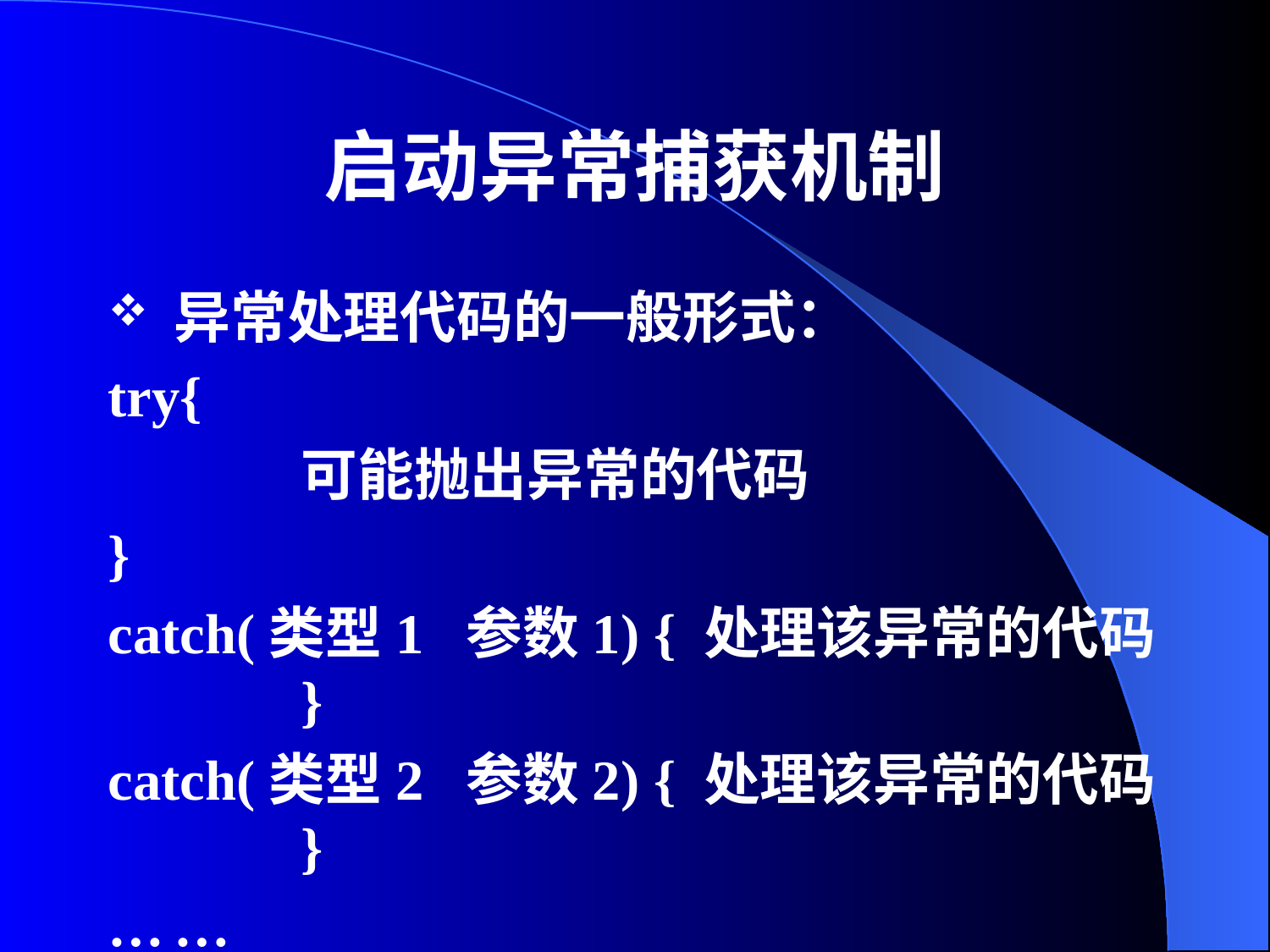

# 启动异常捕获机制
异常处理代码的一般形式：
try{
		可能抛出异常的代码
}
catch(类型1  参数1) { 处理该异常的代码	}
catch(类型2  参数2) { 处理该异常的代码	}
…	…